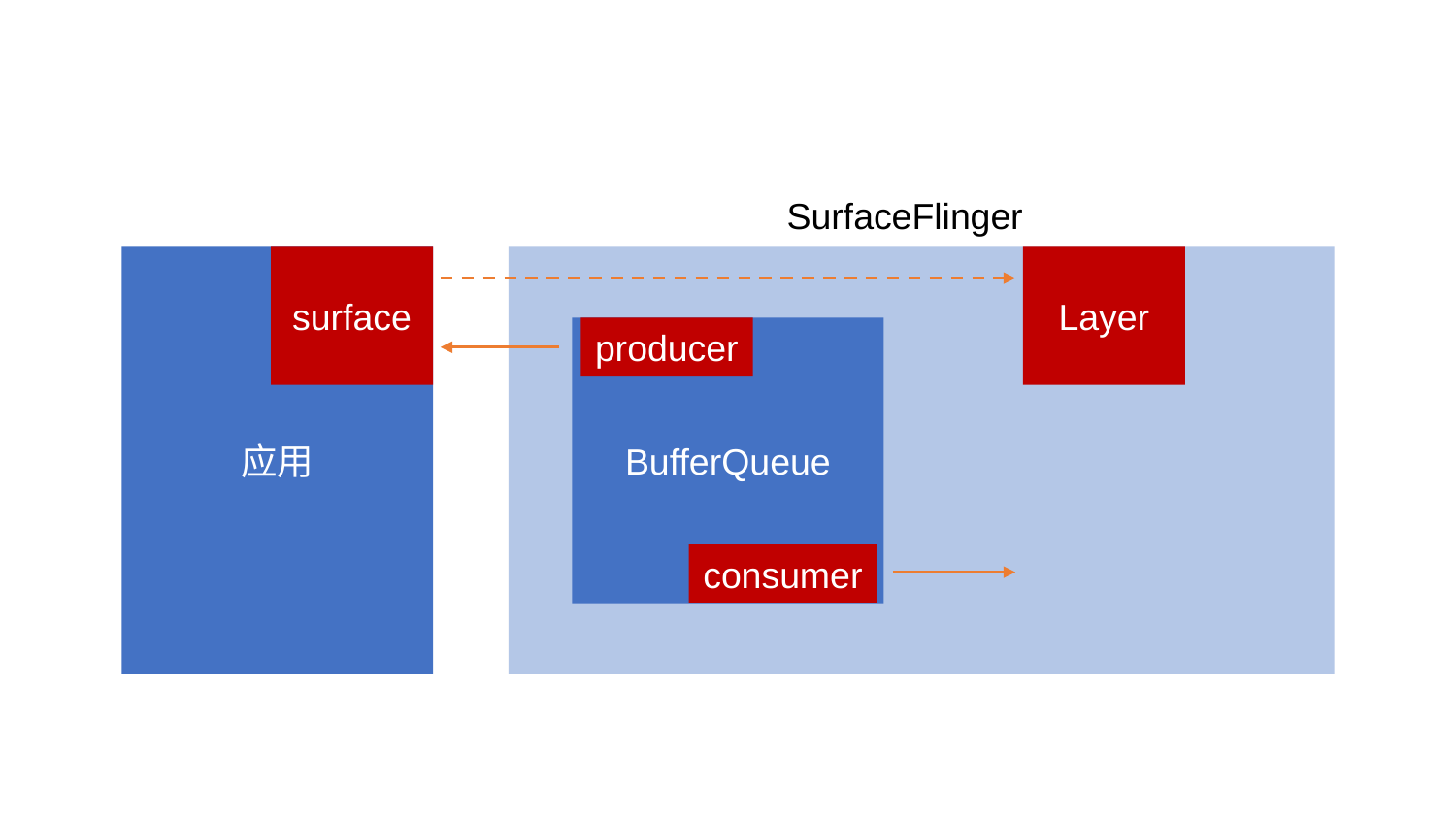

SurfaceFlinger
应用
surface

Layer
BufferQueue
producer
consumer